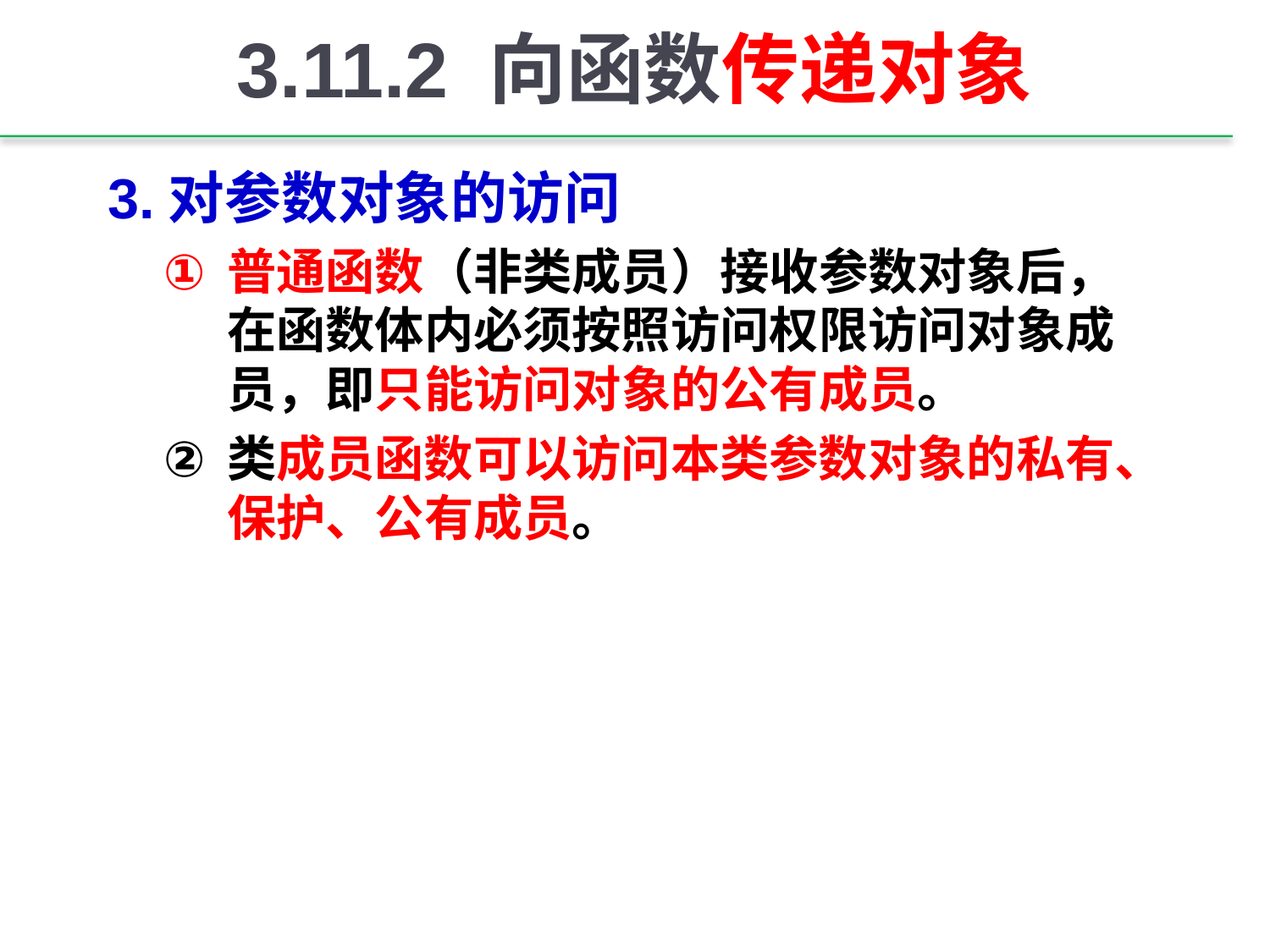

# 3.11.2 向函数传递对象
3.对参数对象的访问
普通函数（非类成员）接收参数对象后，在函数体内必须按照访问权限访问对象成员，即只能访问对象的公有成员。
类成员函数可以访问本类参数对象的私有、保护、公有成员。